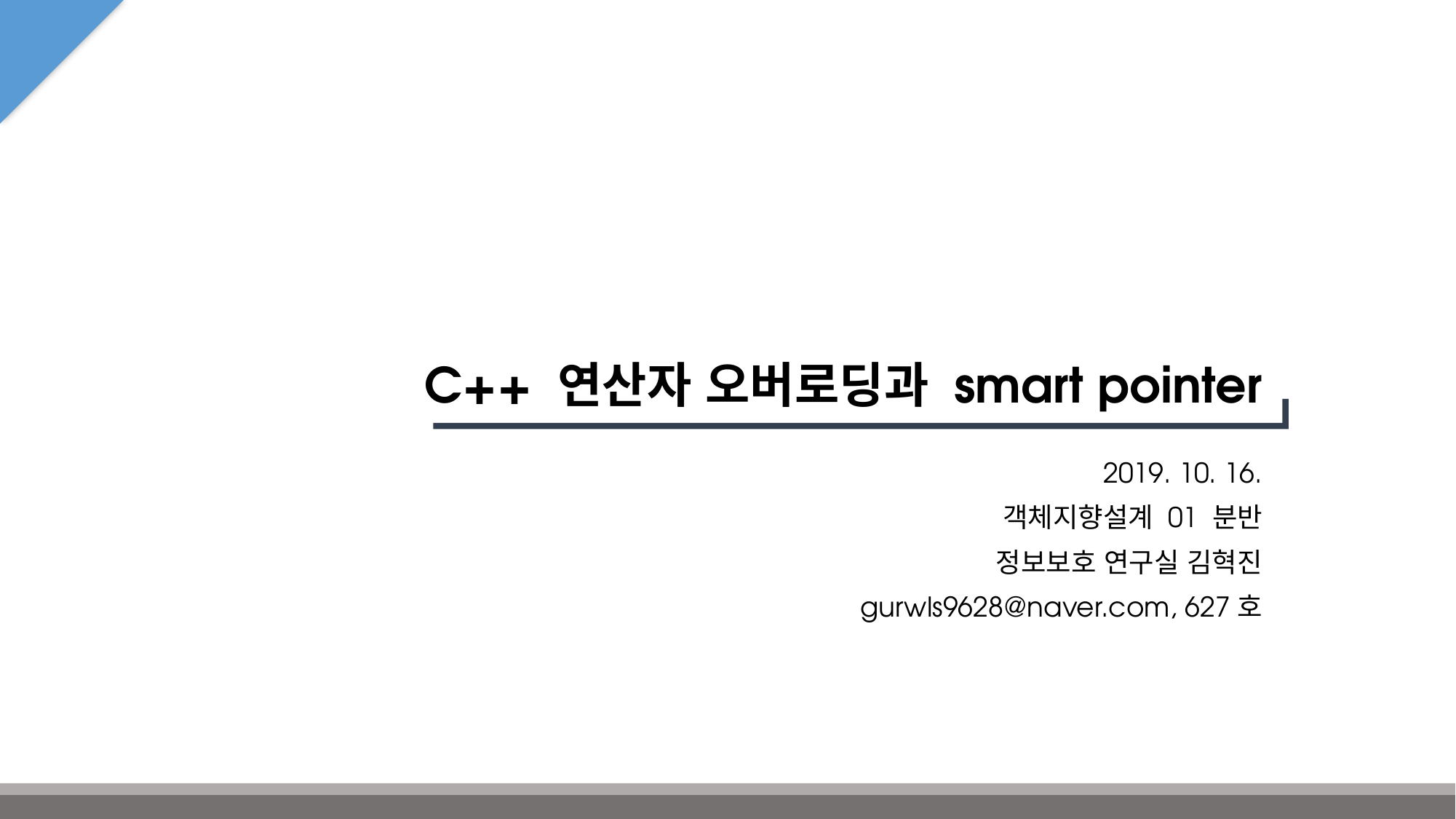

# C++ 연산자 오버로딩과 smart pointer

2019. 10. 16.
객체지향설계 01 분반
정보보호 연구실 김혁진
gurwls9628@naver.com, 627호